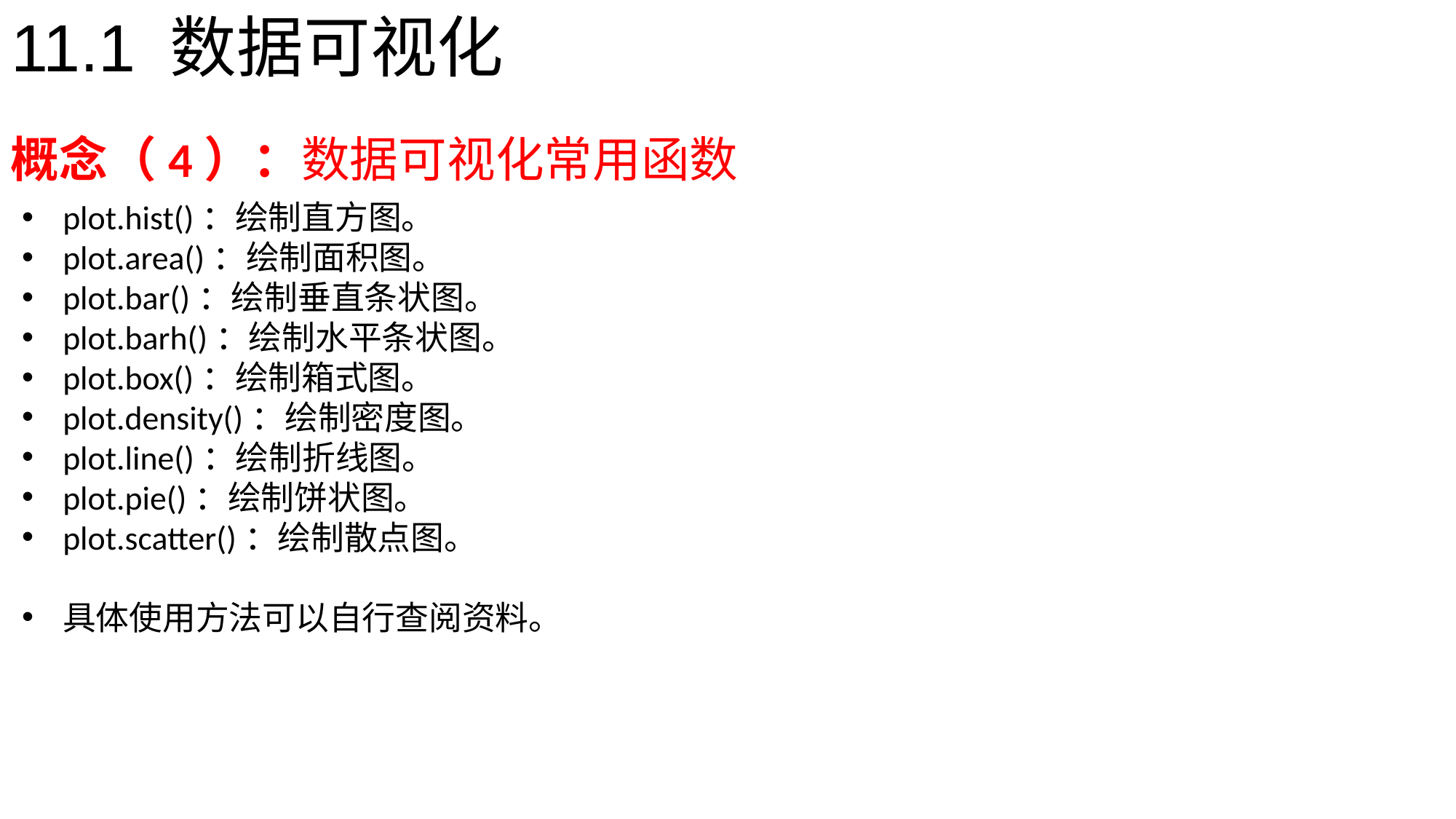

# 11.1 数据可视化
概念（4）：数据可视化常用函数
plot.hist()：绘制直方图。
plot.area()：绘制面积图。
plot.bar()：绘制垂直条状图。
plot.barh()：绘制水平条状图。
plot.box()：绘制箱式图。
plot.density()：绘制密度图。
plot.line()：绘制折线图。
plot.pie()：绘制饼状图。
plot.scatter()：绘制散点图。

具体使用方法可以自行查阅资料。